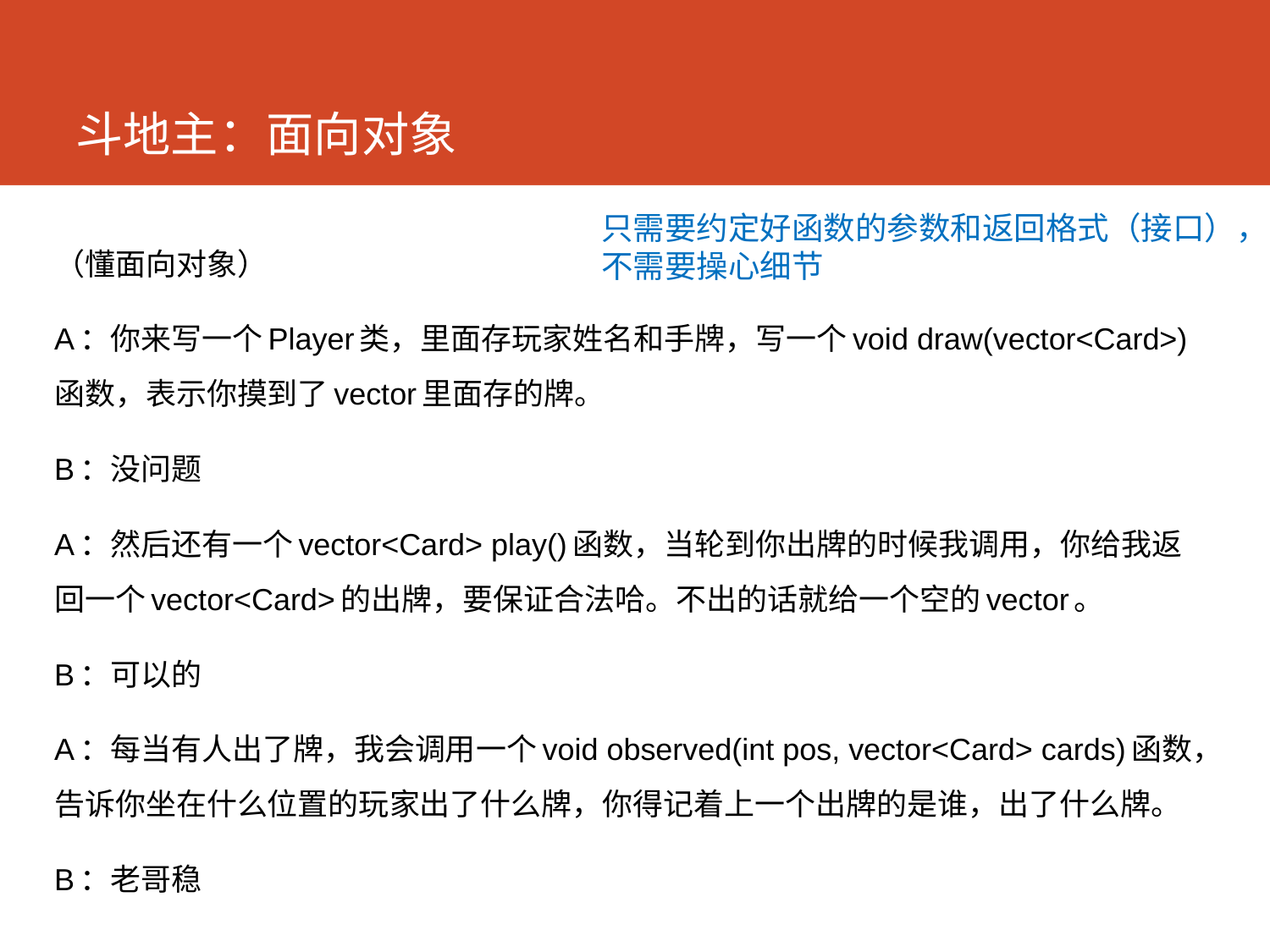

# 斗地主：面向对象
只需要约定好函数的参数和返回格式（接口），
不需要操心细节
（懂面向对象）
A：你来写一个Player类，里面存玩家姓名和手牌，写一个void draw(vector<Card>)函数，表示你摸到了vector里面存的牌。
B：没问题
A：然后还有一个vector<Card> play()函数，当轮到你出牌的时候我调用，你给我返回一个vector<Card>的出牌，要保证合法哈。不出的话就给一个空的vector。
B：可以的
A：每当有人出了牌，我会调用一个void observed(int pos, vector<Card> cards)函数，告诉你坐在什么位置的玩家出了什么牌，你得记着上一个出牌的是谁，出了什么牌。
B：老哥稳